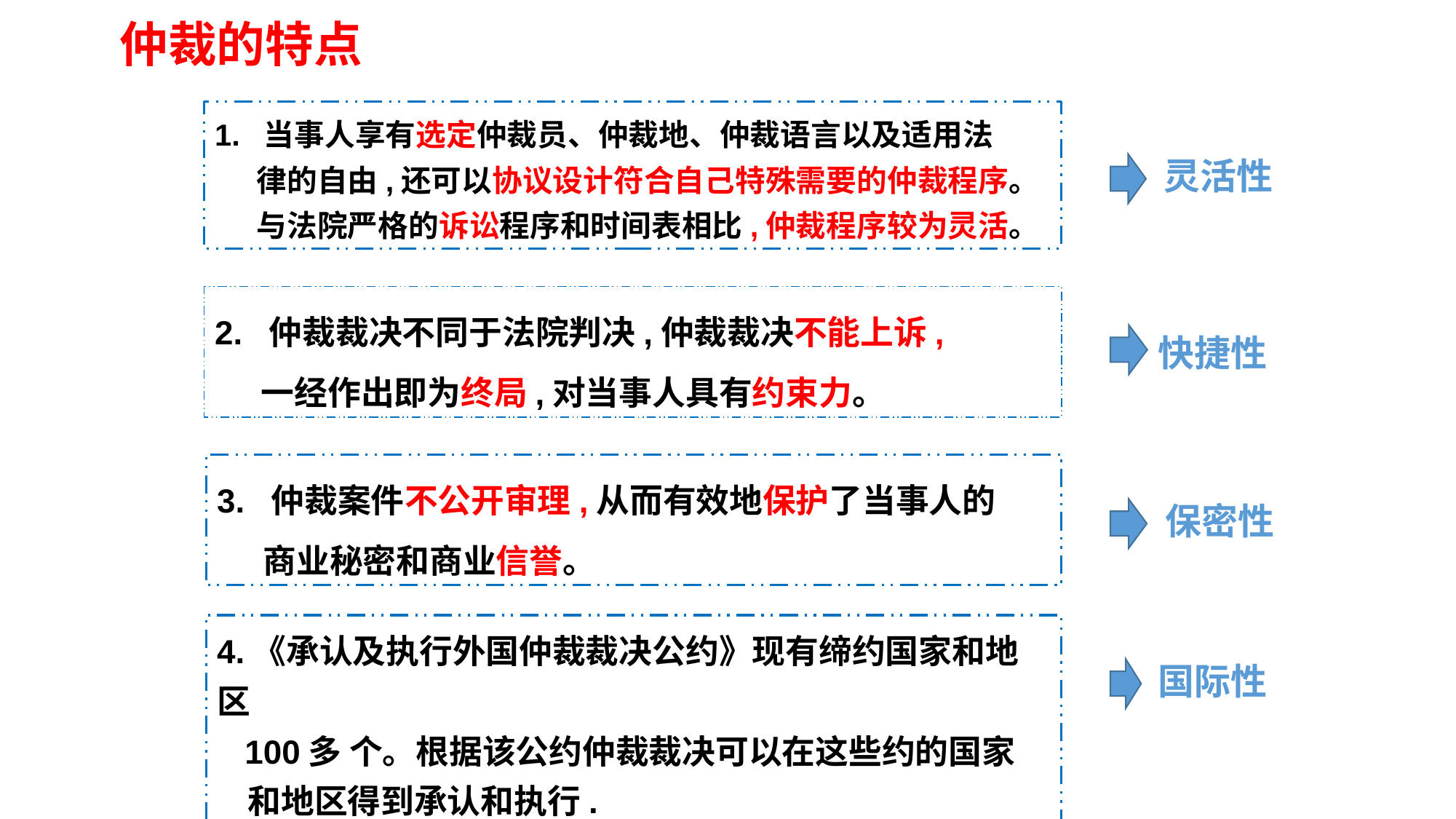

仲裁的特点
3
1.  当事人享有选定仲裁员、仲裁地、仲裁语言以及适用法
     律的自由,还可以协议设计符合自己特殊需要的仲裁程序。
     与法院严格的诉讼程序和时间表相比,仲裁程序较为灵活。
灵活性

2.  仲裁裁决不同于法院判决,仲裁裁决不能上诉,
     一经作出即为终局,对当事人具有约束力。

快捷性
3.  仲裁案件不公开审理,从而有效地保护了当事人的
     商业秘密和商业信誉。
保密性

4.《承认及执行外国仲裁裁决公约》现有缔约国家和地区
   100多 个。根据该公约仲裁裁决可以在这些约的国家
   和地区得到承认和执行.
国际性